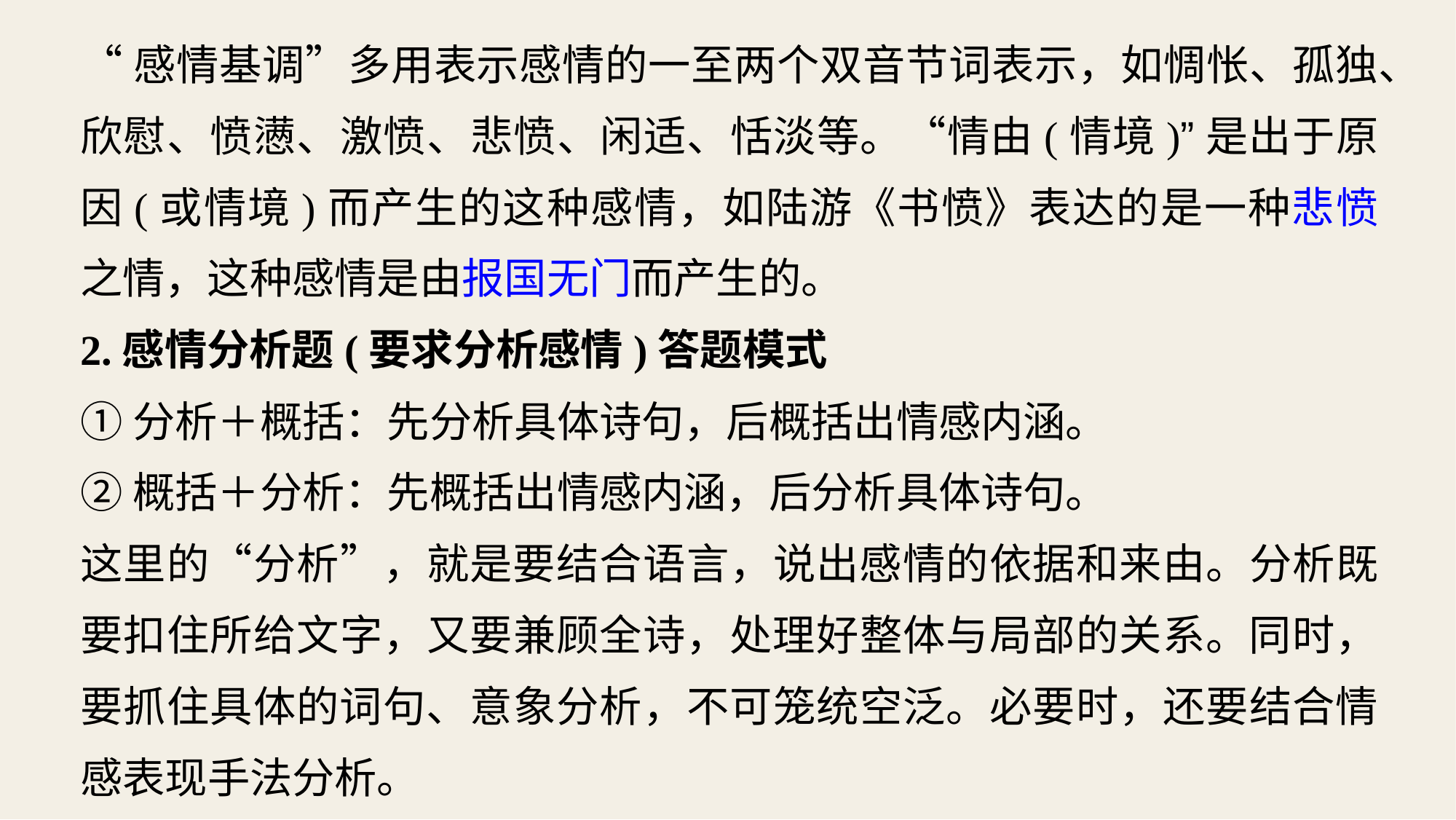

“感情基调”多用表示感情的一至两个双音节词表示，如惆怅、孤独、欣慰、愤懑、激愤、悲愤、闲适、恬淡等。“情由(情境)”是出于原因(或情境)而产生的这种感情，如陆游《书愤》表达的是一种悲愤之情，这种感情是由报国无门而产生的。
2.感情分析题(要求分析感情)答题模式
①分析＋概括：先分析具体诗句，后概括出情感内涵。
②概括＋分析：先概括出情感内涵，后分析具体诗句。
这里的“分析”，就是要结合语言，说出感情的依据和来由。分析既要扣住所给文字，又要兼顾全诗，处理好整体与局部的关系。同时，要抓住具体的词句、意象分析，不可笼统空泛。必要时，还要结合情感表现手法分析。